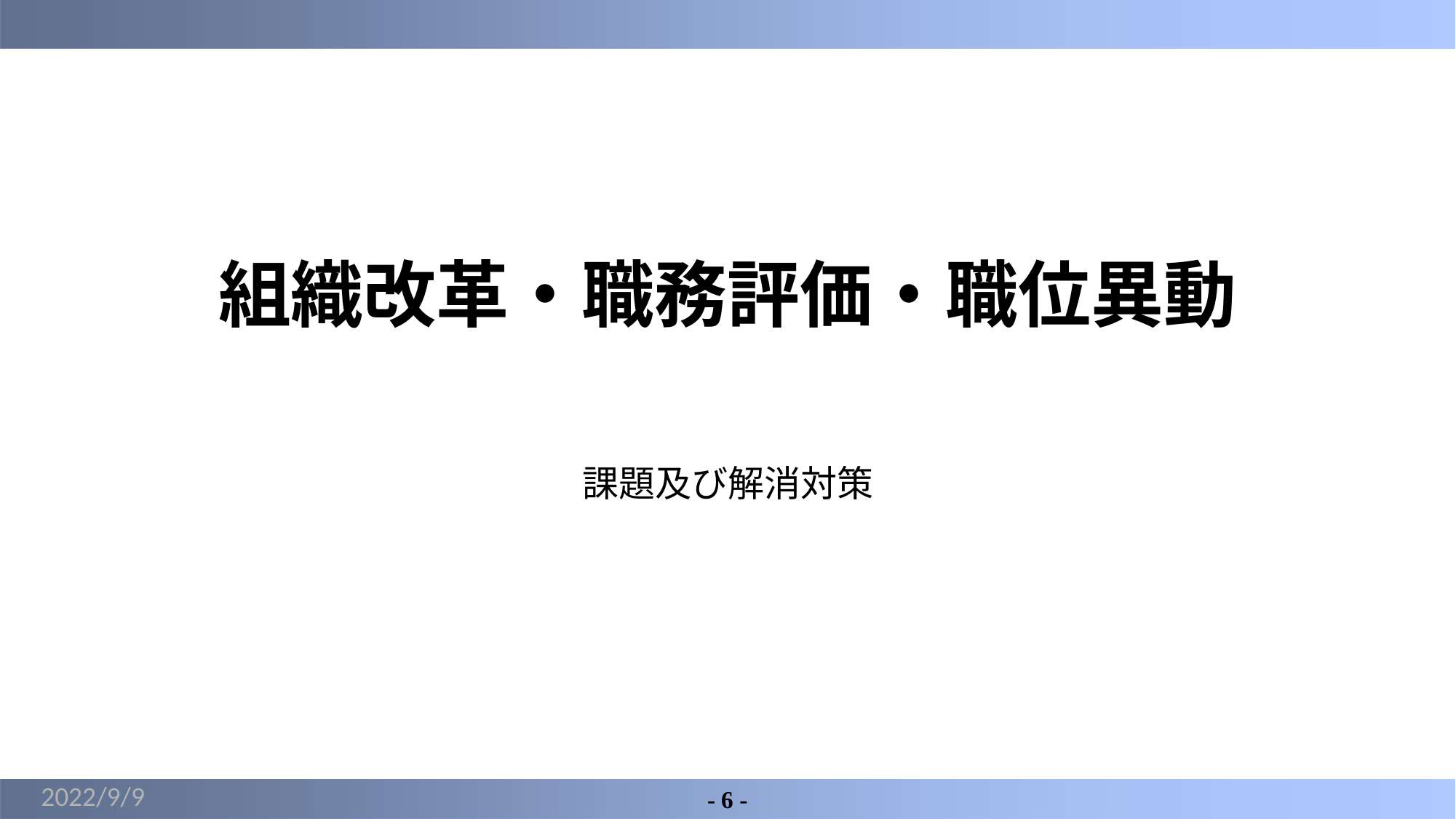

# 組織改革・職務評価・職位異動
課題及び解消対策
2022/9/9
- 6 -